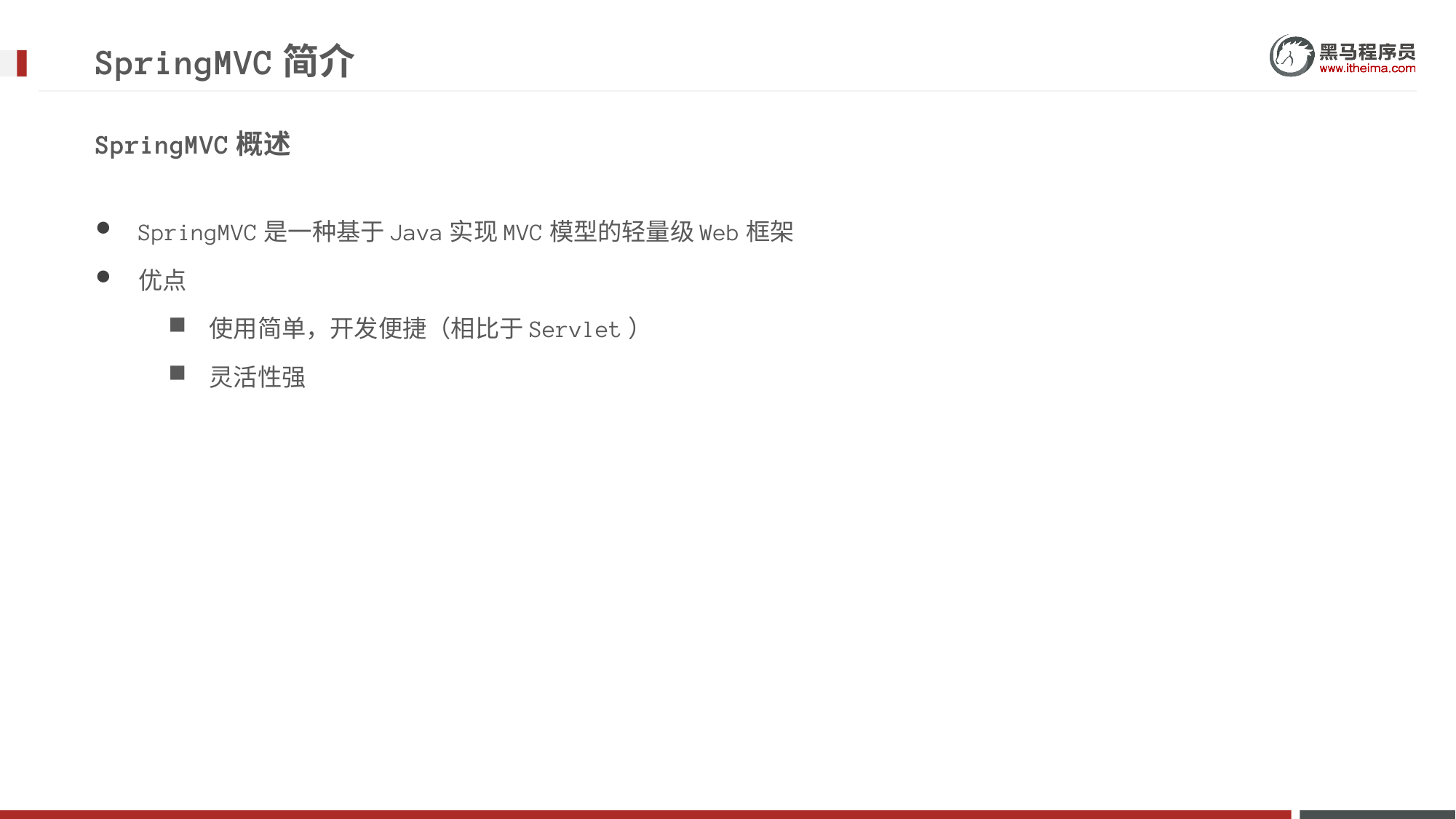

# SpringMVC简介
SpringMVC概述
SpringMVC是一种基于Java实现MVC模型的轻量级Web框架
优点
使用简单，开发便捷（相比于Servlet）
灵活性强